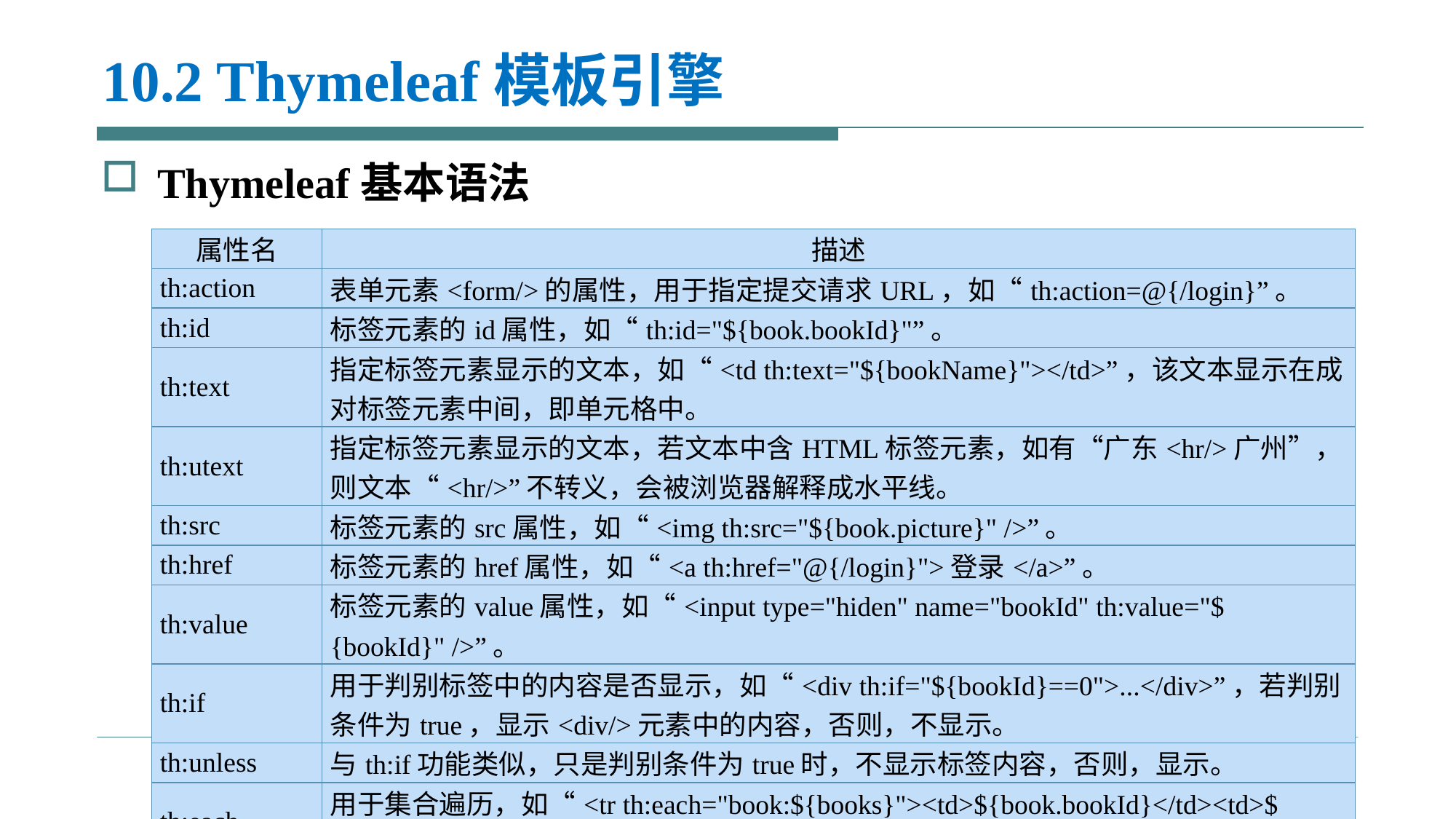

# 10.2 Thymeleaf模板引擎
Thymeleaf基本语法

| 属性名 | 描述 |
| --- | --- |
| th:action | 表单元素<form/>的属性，用于指定提交请求URL，如“th:action=@{/login}”。 |
| th:id | 标签元素的id属性，如“th:id="${book.bookId}"”。 |
| th:text | 指定标签元素显示的文本，如“<td th:text="${bookName}"></td>”，该文本显示在成对标签元素中间，即单元格中。 |
| th:utext | 指定标签元素显示的文本，若文本中含HTML标签元素，如有“广东<hr/>广州”，则文本“<hr/>”不转义，会被浏览器解释成水平线。 |
| th:src | 标签元素的src属性，如“<img th:src="${book.picture}" />”。 |
| th:href | 标签元素的href属性，如“<a th:href="@{/login}">登录</a>”。 |
| th:value | 标签元素的value属性，如“<input type="hiden" name="bookId" th:value="${bookId}" />”。 |
| th:if | 用于判别标签中的内容是否显示，如“<div th:if="${bookId}==0">...</div>”，若判别条件为true，显示<div/>元素中的内容，否则，不显示。 |
| th:unless | 与th:if功能类似，只是判别条件为true时，不显示标签内容，否则，显示。 |
| th:each | 用于集合遍历，如“<tr th:each="book:${books}"><td>${book.bookId}</td><td>${book.bookName}</td></tr>”，类似于JSTL中的“<c:foreach/>”元素。 |
13